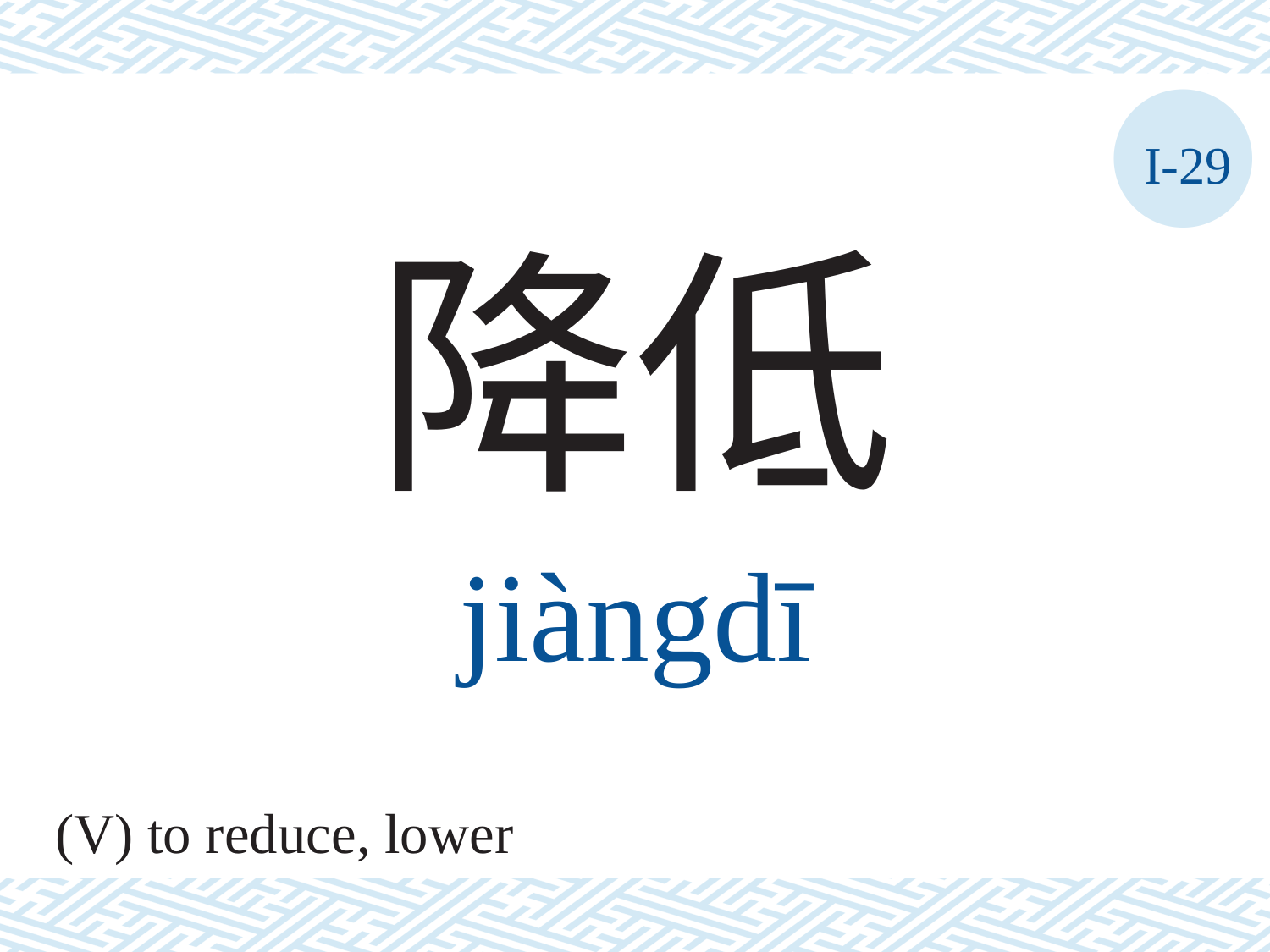

I-29
降低
jiàngdī
(V) to reduce, lower